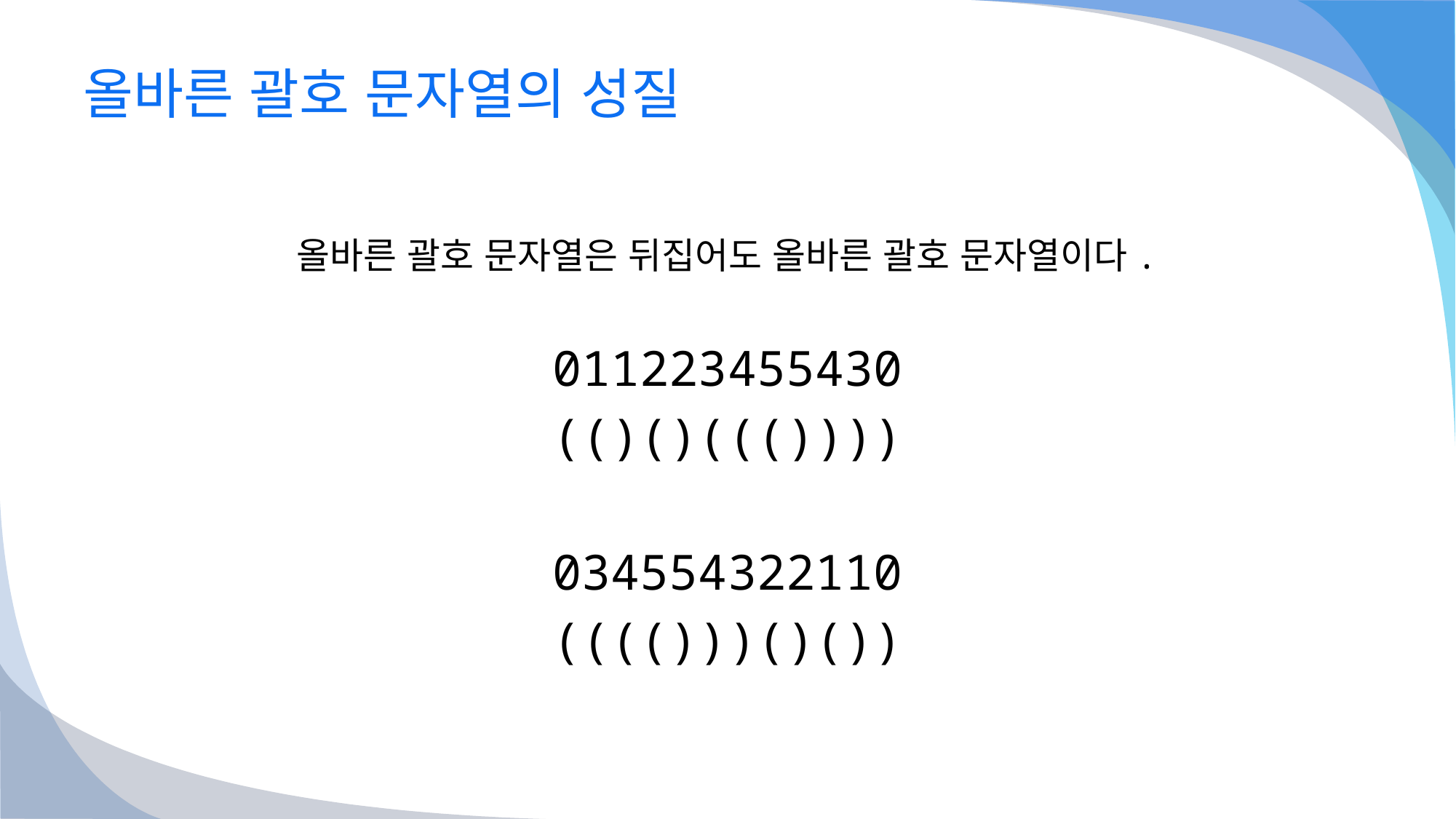

# 올바른 괄호 문자열의 성질

올바른 괄호 문자열은 뒤집어도 올바른 괄호 문자열이다.

011223455430
(()()((())))

034554322110
(((()))()())